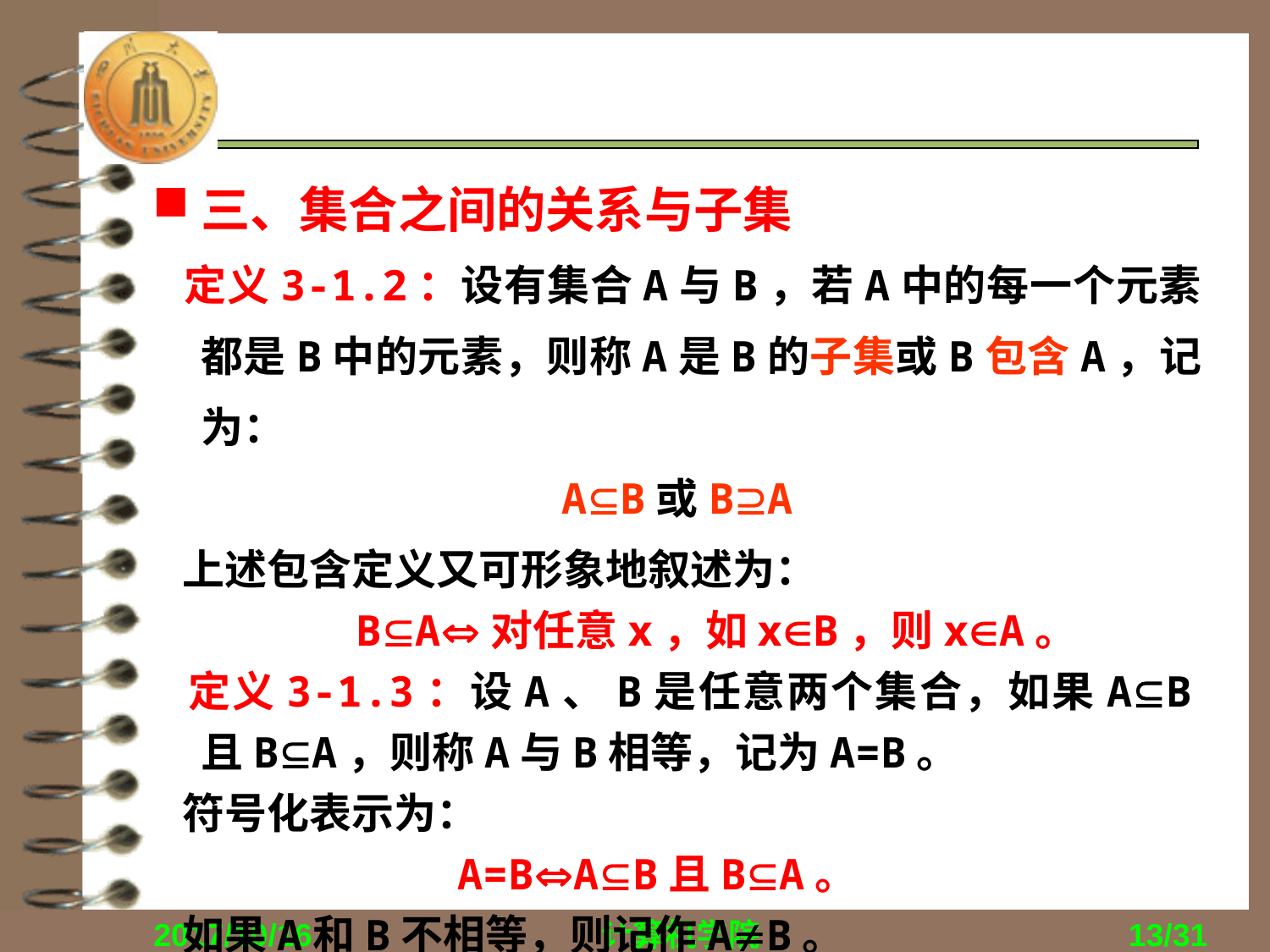

#
三、集合之间的关系与子集
  定义3-1.2：设有集合A与B，若A中的每一个元素都是B中的元素，则称A是B的子集或B包含A，记为：
A⊆B或B⊇A
  上述包含定义又可形象地叙述为：
        B⊆A⇔对任意x，如x∈B，则x∈A。
  定义3-1.3：设A、B是任意两个集合，如果A⊆B且B⊆A，则称A与B相等，记为A=B。
  符号化表示为：
            A=B⇔A⊆B且B⊆A。
  如果A和B不相等，则记作A≠B。
2017/10/16
计算机学院
13/31